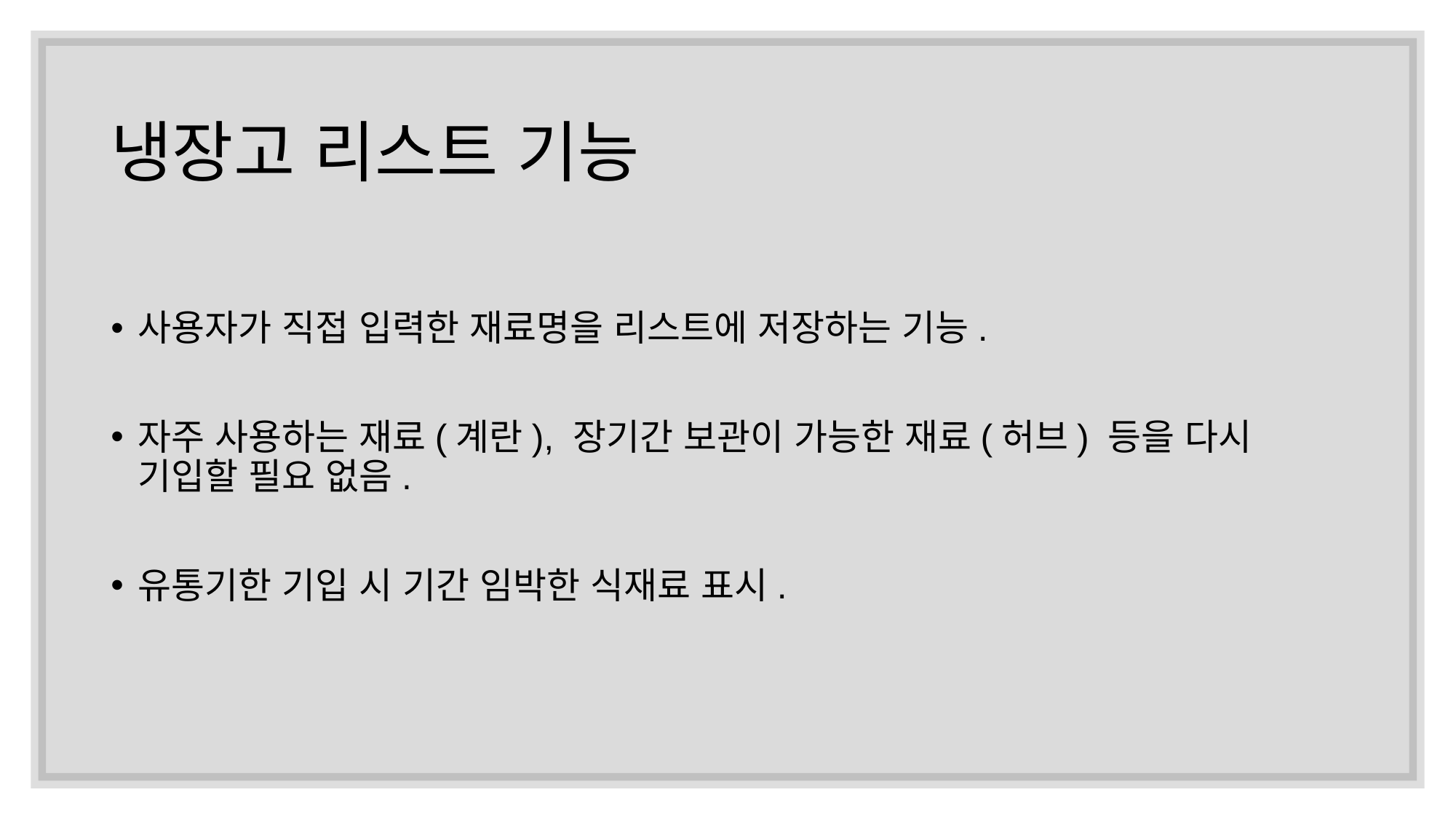

# 냉장고 리스트 기능

사용자가 직접 입력한 재료명을 리스트에 저장하는 기능.

자주 사용하는 재료(계란), 장기간 보관이 가능한 재료(허브) 등을 다시 기입할 필요 없음.

유통기한 기입 시 기간 임박한 식재료 표시.